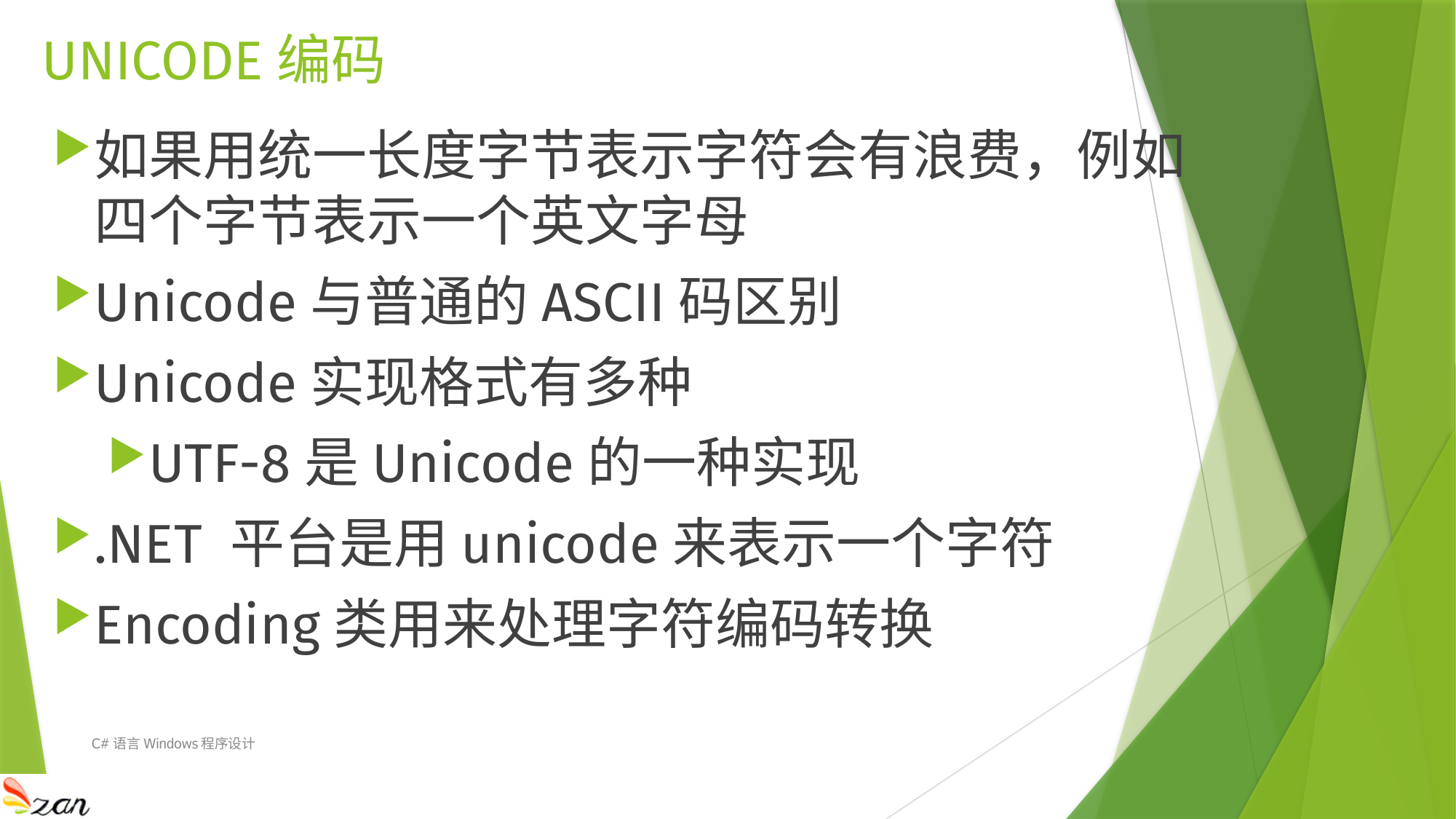

# UNICODE编码
如果用统一长度字节表示字符会有浪费，例如四个字节表示一个英文字母
Unicode与普通的ASCII码区别
Unicode实现格式有多种
UTF-8是Unicode的一种实现
.NET 平台是用unicode来表示一个字符
Encoding类用来处理字符编码转换
C#语言Windows程序设计